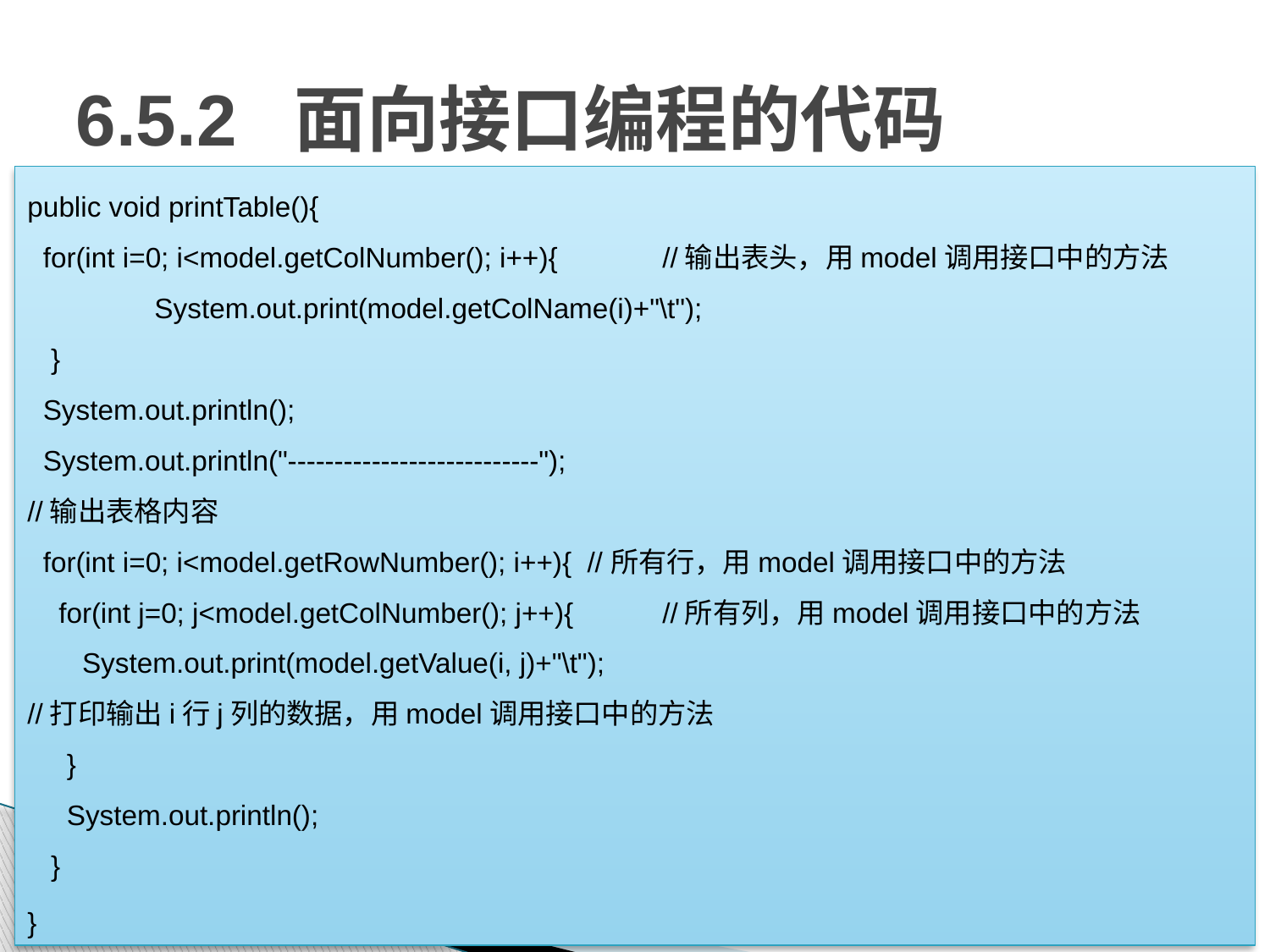

# 6.5.2  面向接口编程的代码
public void printTable(){
  for(int i=0; i<model.getColNumber(); i++){	//输出表头，用model调用接口中的方法
	System.out.print(model.getColName(i)+"\t");
   }
  System.out.println();
  System.out.println("---------------------------");
//输出表格内容
  for(int i=0; i<model.getRowNumber(); i++){  //所有行，用model调用接口中的方法
    for(int j=0; j<model.getColNumber(); j++){	//所有列，用model调用接口中的方法
       System.out.print(model.getValue(i, j)+"\t");
//打印输出i行j列的数据，用model调用接口中的方法
     }
     System.out.println();
   }
}